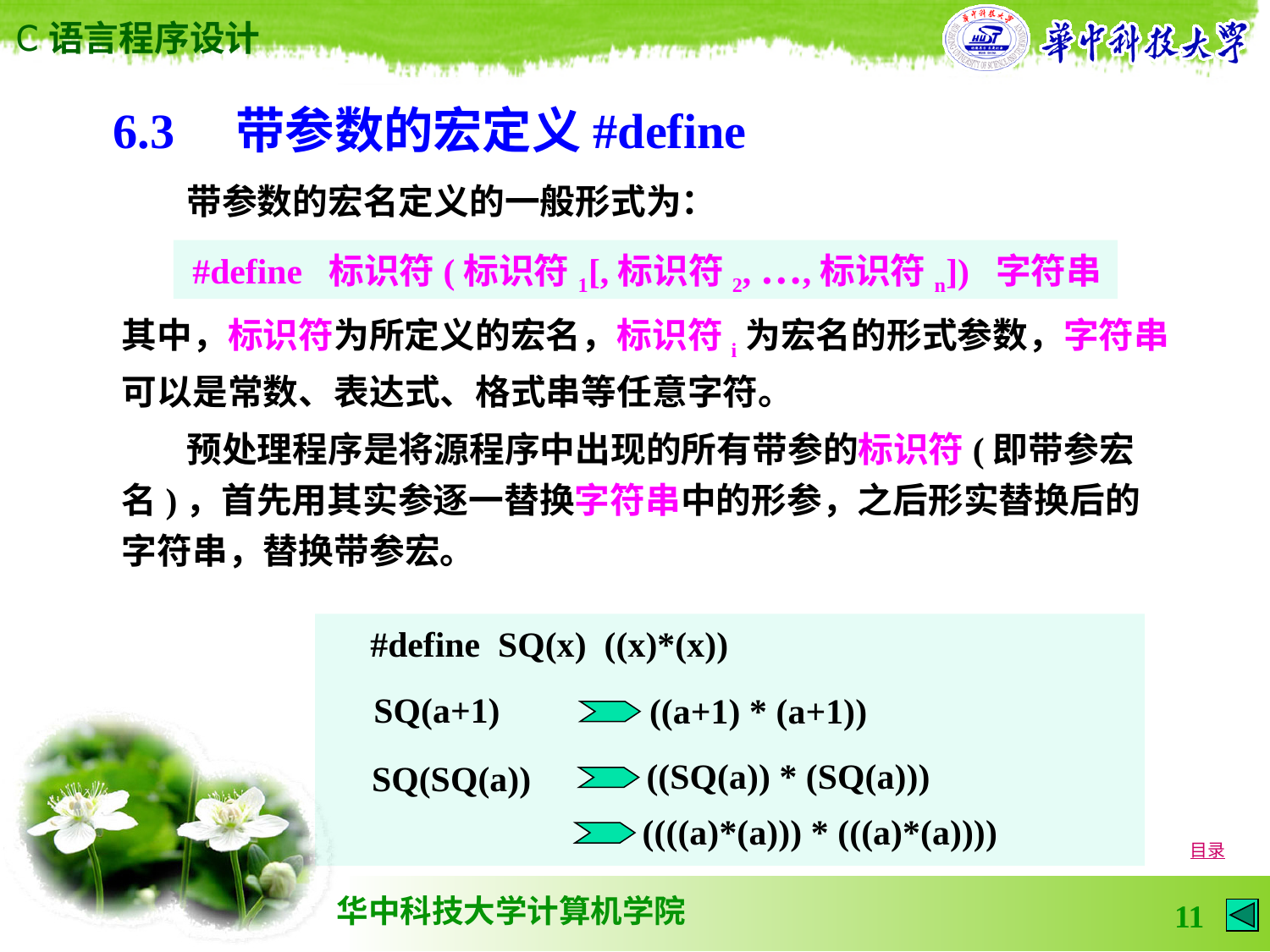

6.3　带参数的宏定义#define
       带参数的宏名定义的一般形式为：
#define  标识符(标识符1[,标识符2, …,标识符n])  字符串
其中，标识符为所定义的宏名，标识符i为宏名的形式参数，字符串可以是常数、表达式、格式串等任意字符。
       预处理程序是将源程序中出现的所有带参的标识符(即带参宏名)，首先用其实参逐一替换字符串中的形参，之后形实替换后的字符串，替换带参宏。

#define  SQ(x)  ((x)*(x))
SQ(a+1)
((a+1) * (a+1))

((SQ(a)) * (SQ(a)))
SQ(SQ(a))

((((a)*(a))) * (((a)*(a))))

目录
11